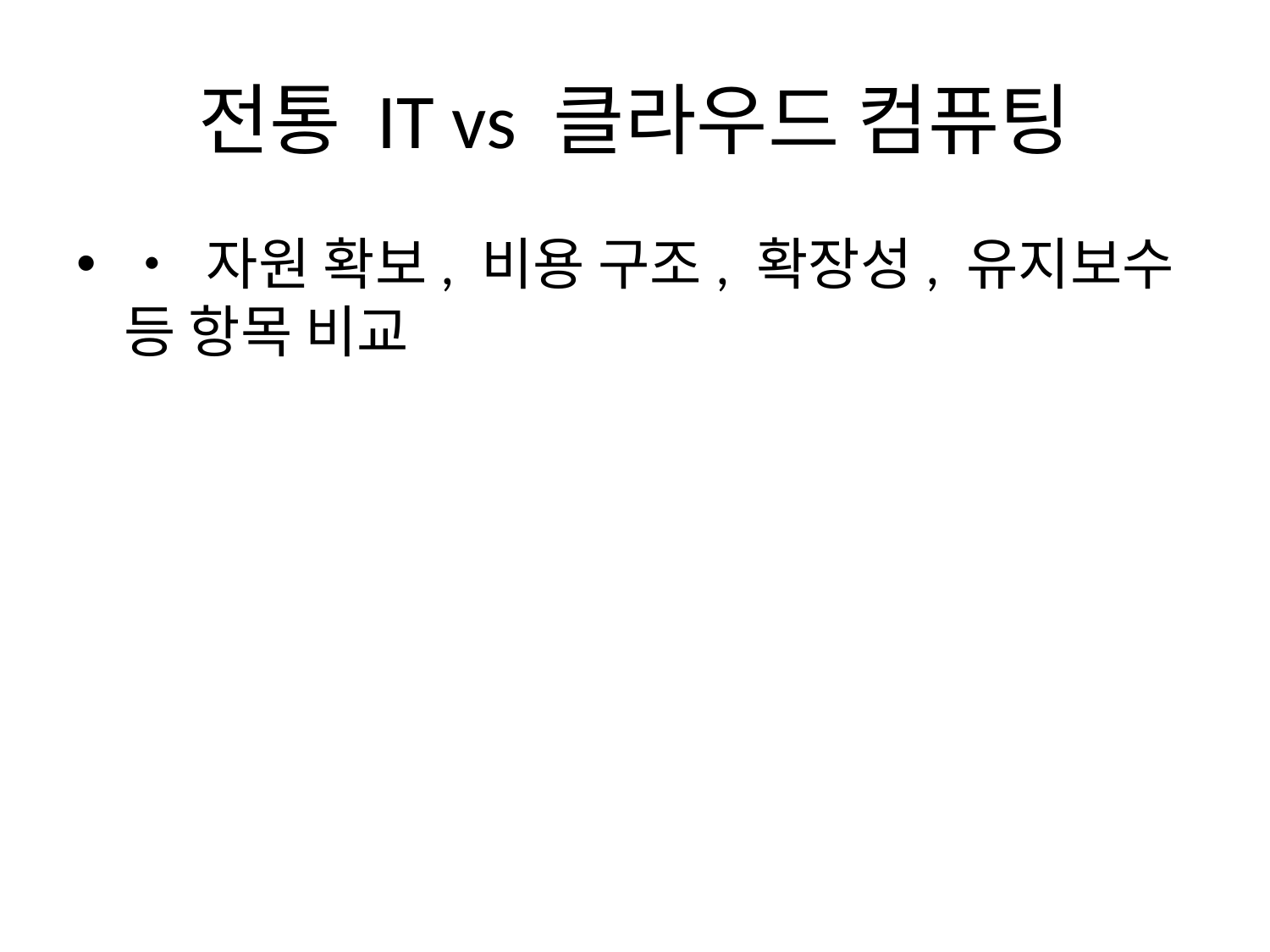

# 전통 IT vs 클라우드 컴퓨팅
• 자원 확보, 비용 구조, 확장성, 유지보수 등 항목 비교